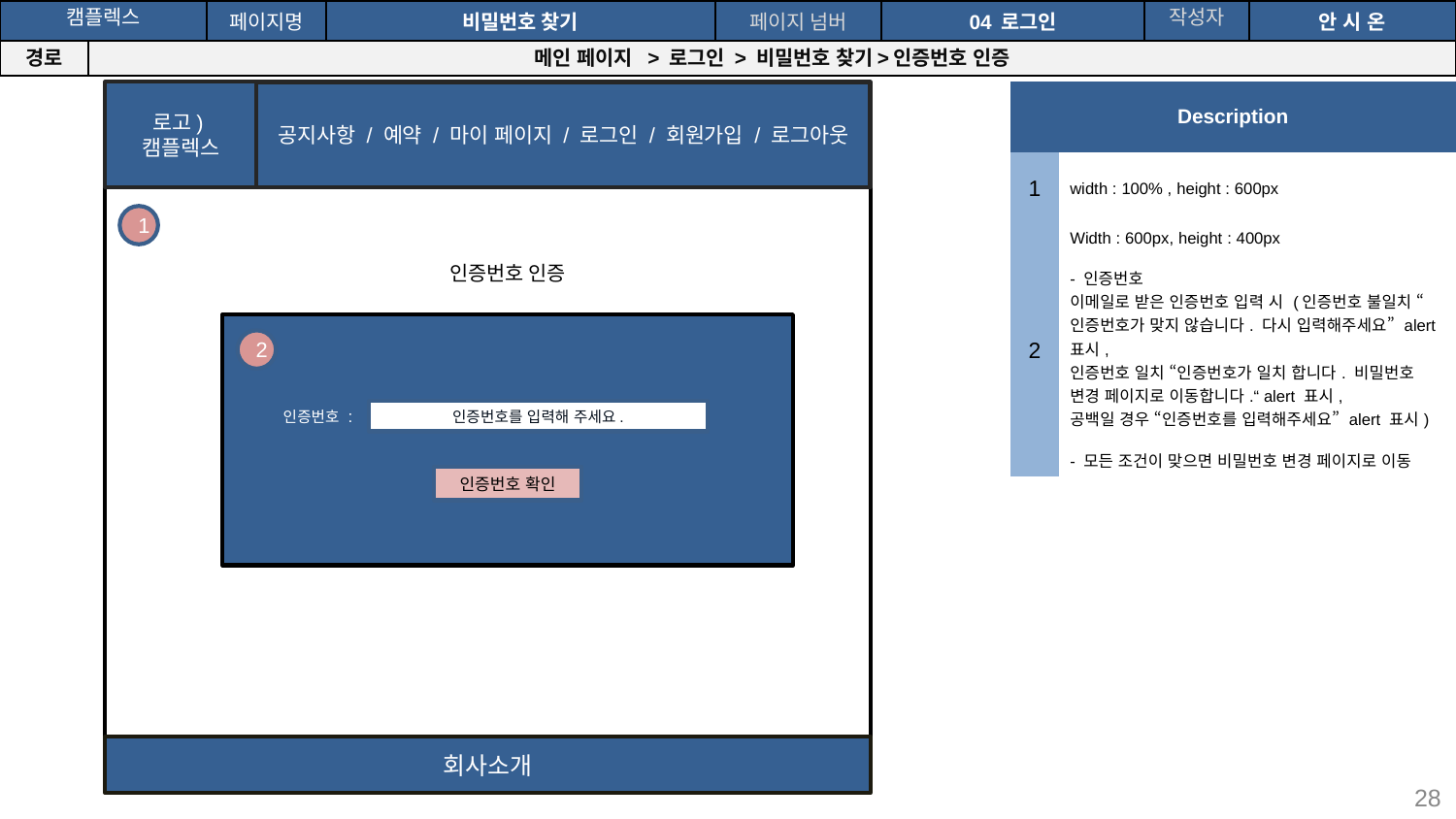

| 캠플렉스 |  | 페이지명 | 비밀번호 찾기 | 페이지 넘버 | 04 로그인 | 작성자 | 안 시 온 |
| --- | --- | --- | --- | --- | --- | --- | --- |
| 경로 | 메인 페이지 > 로그인 > 비밀번호 찾기>인증번호 인증 |  |  |  |  |  |  |
로고)
캠플렉스
공지사항 / 예약 / 마이 페이지 / 로그인 / 회원가입 / 로그아웃
회사소개
| Description |  |
| --- | --- |
| 1 | width : 100% , height : 600px |
| 2 | Width : 600px, height : 400px - 인증번호 이메일로 받은 인증번호 입력 시 (인증번호 불일치 “인증번호가 맞지 않습니다. 다시 입력해주세요” alert 표시, 인증번호 일치 “인증번호가 일치 합니다. 비밀번호 변경 페이지로 이동합니다.“ alert 표시, 공백일 경우 “인증번호를 입력해주세요” alert 표시) - 모든 조건이 맞으면 비밀번호 변경 페이지로 이동 |

1
인증번호 인증

2
인증번호 :
인증번호를 입력해 주세요.
인증번호 확인
28